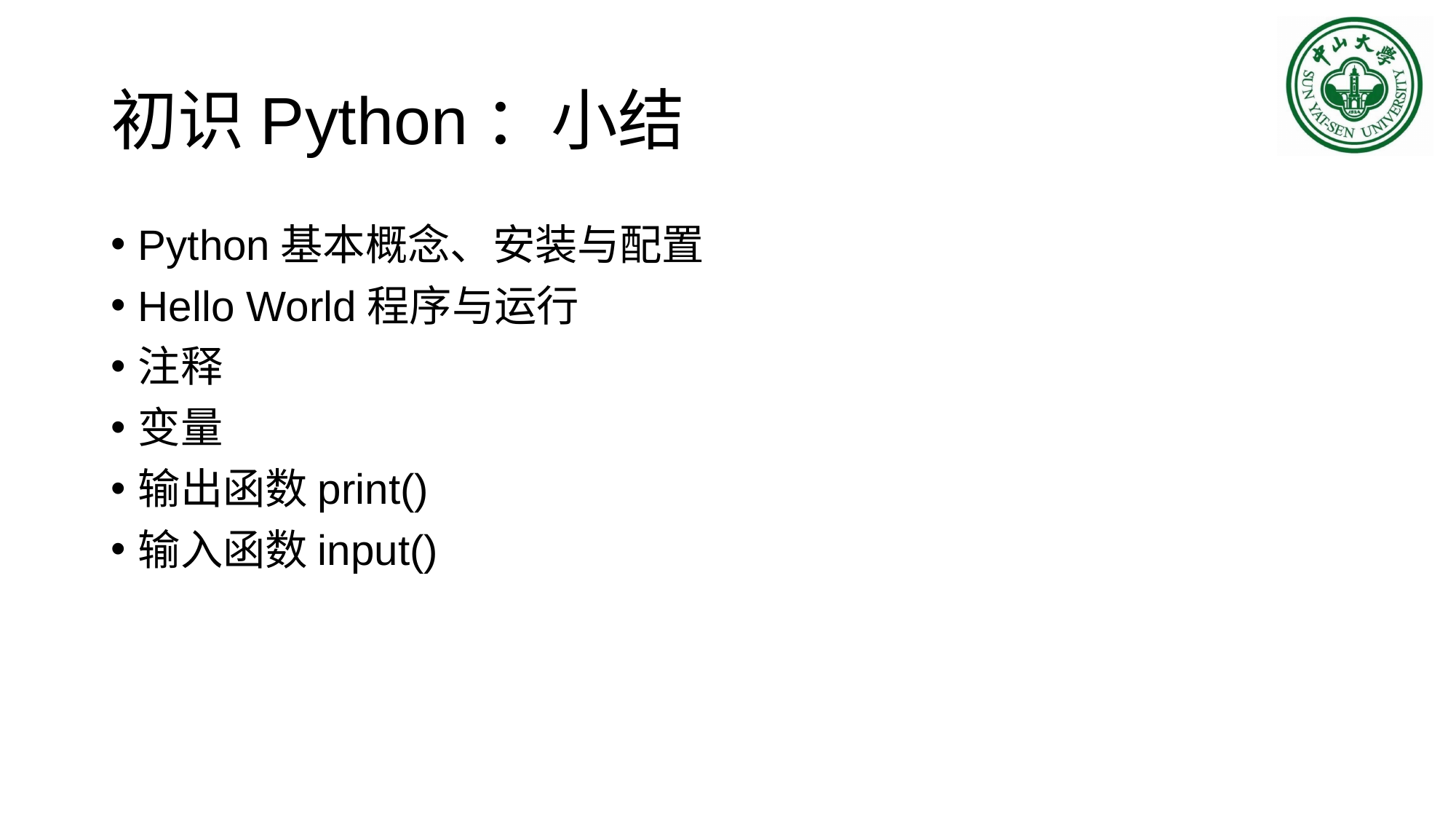

# 初识Python：小结
Python基本概念、安装与配置
Hello World程序与运行
注释
变量
输出函数print()
输入函数input()